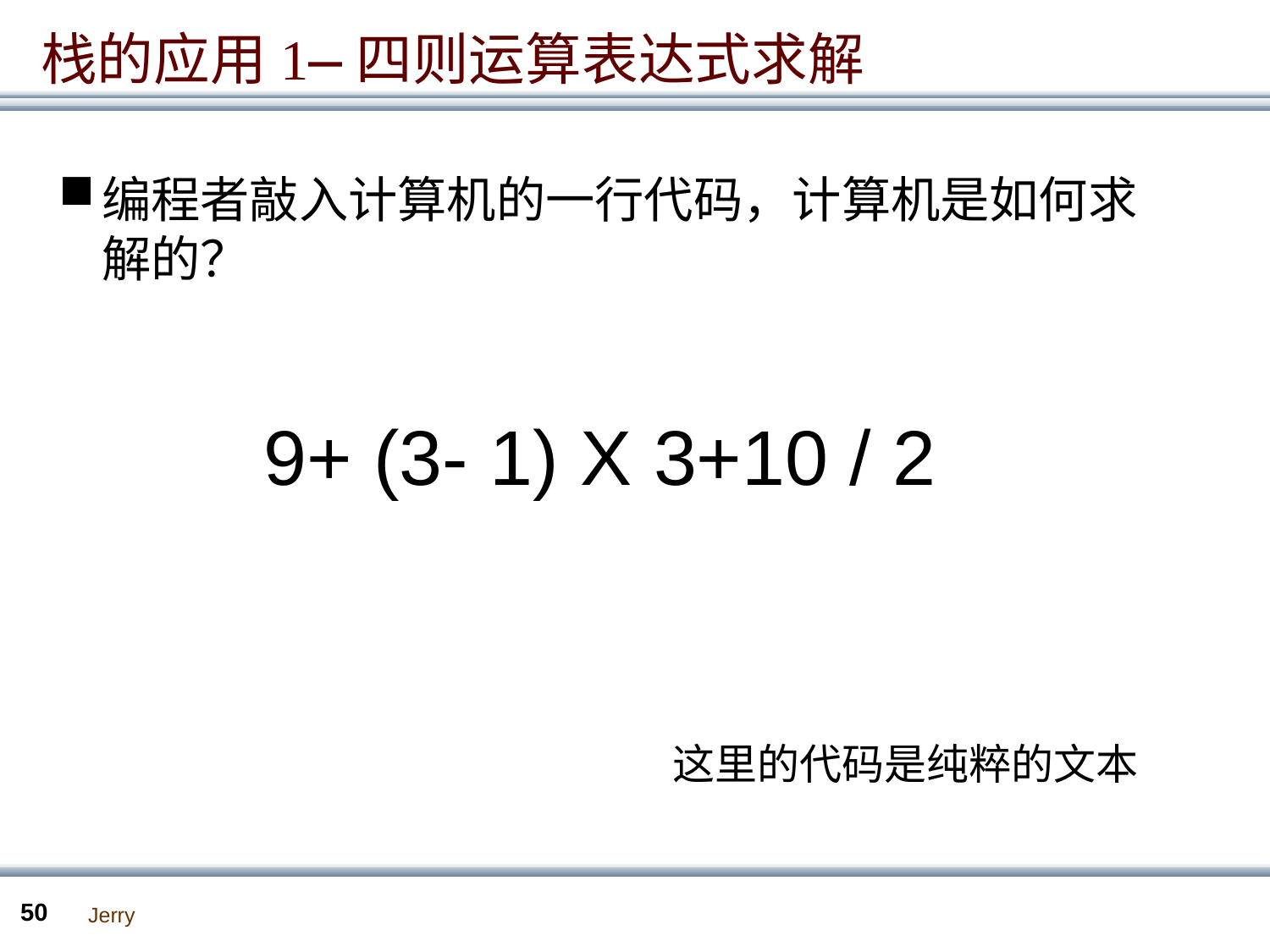

栈的应用1—四则运算表达式求解
编程者敲入计算机的一行代码，计算机是如何求解的？
9+ (3- 1) X 3+10 / 2
这里的代码是纯粹的文本